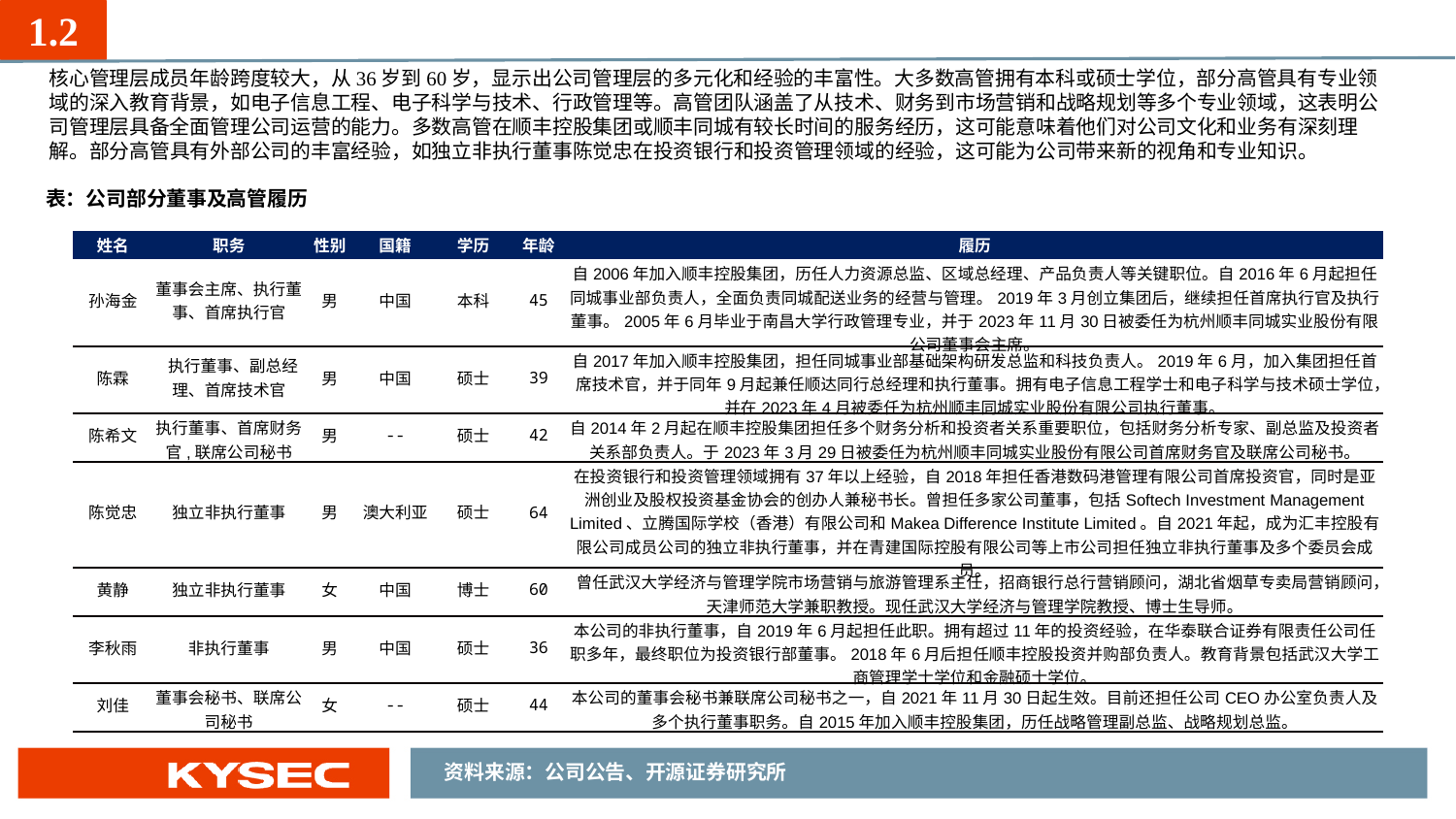

1.2
核心管理层成员年龄跨度较大，从36岁到60岁，显示出公司管理层的多元化和经验的丰富性。大多数高管拥有本科或硕士学位，部分高管具有专业领域的深入教育背景，如电子信息工程、电子科学与技术、行政管理等。高管团队涵盖了从技术、财务到市场营销和战略规划等多个专业领域，这表明公司管理层具备全面管理公司运营的能力。多数高管在顺丰控股集团或顺丰同城有较长时间的服务经历，这可能意味着他们对公司文化和业务有深刻理解。部分高管具有外部公司的丰富经验，如独立非执行董事陈觉忠在投资银行和投资管理领域的经验，这可能为公司带来新的视角和专业知识。
表：公司部分董事及高管履历
| 姓名 | 职务 | 性别 | 国籍 | 学历 | 年龄 | 履历 |
| --- | --- | --- | --- | --- | --- | --- |
| 孙海金 | 董事会主席、执行董事、首席执行官 | 男 | 中国 | 本科 | 45 | 自2006年加入顺丰控股集团，历任人力资源总监、区域总经理、产品负责人等关键职位。自2016年6月起担任同城事业部负责人，全面负责同城配送业务的经营与管理。2019年3月创立集团后，继续担任首席执行官及执行董事。2005年6月毕业于南昌大学行政管理专业，并于2023年11月30日被委任为杭州顺丰同城实业股份有限公司董事会主席。 |
| 陈霖 | 执行董事、副总经理、首席技术官 | 男 | 中国 | 硕士 | 39 | 自2017年加入顺丰控股集团，担任同城事业部基础架构研发总监和科技负责人。2019年6月，加入集团担任首席技术官，并于同年9月起兼任顺达同行总经理和执行董事。拥有电子信息工程学士和电子科学与技术硕士学位，并在2023年4月被委任为杭州顺丰同城实业股份有限公司执行董事。 |
| 陈希文 | 执行董事、首席财务官,联席公司秘书 | 男 | -- | 硕士 | 42 | 自2014年2月起在顺丰控股集团担任多个财务分析和投资者关系重要职位，包括财务分析专家、副总监及投资者关系部负责人。于2023年3月29日被委任为杭州顺丰同城实业股份有限公司首席财务官及联席公司秘书。 |
| 陈觉忠 | 独立非执行董事 | 男 | 澳大利亚 | 硕士 | 64 | 在投资银行和投资管理领域拥有37年以上经验，自2018年担任香港数码港管理有限公司首席投资官，同时是亚洲创业及股权投资基金协会的创办人兼秘书长。曾担任多家公司董事，包括Softech Investment Management Limited、立腾国际学校（香港）有限公司和Makea Difference Institute Limited。自2021年起，成为汇丰控股有限公司成员公司的独立非执行董事，并在青建国际控股有限公司等上市公司担任独立非执行董事及多个委员会成员。 |
| 黄静 | 独立非执行董事 | 女 | 中国 | 博士 | 60 | 曾任武汉大学经济与管理学院市场营销与旅游管理系主任，招商银行总行营销顾问，湖北省烟草专卖局营销顾问，天津师范大学兼职教授。现任武汉大学经济与管理学院教授、博士生导师。 |
| 李秋雨 | 非执行董事 | 男 | 中国 | 硕士 | 36 | 本公司的非执行董事，自2019年6月起担任此职。拥有超过11年的投资经验，在华泰联合证券有限责任公司任职多年，最终职位为投资银行部董事。2018年6月后担任顺丰控股投资并购部负责人。教育背景包括武汉大学工商管理学士学位和金融硕士学位。 |
| 刘佳 | 董事会秘书、联席公司秘书 | 女 | -- | 硕士 | 44 | 本公司的董事会秘书兼联席公司秘书之一，自2021年11月30日起生效。目前还担任公司CEO办公室负责人及多个执行董事职务。自2015年加入顺丰控股集团，历任战略管理副总监、战略规划总监。 |
资料来源：公司公告、开源证券研究所